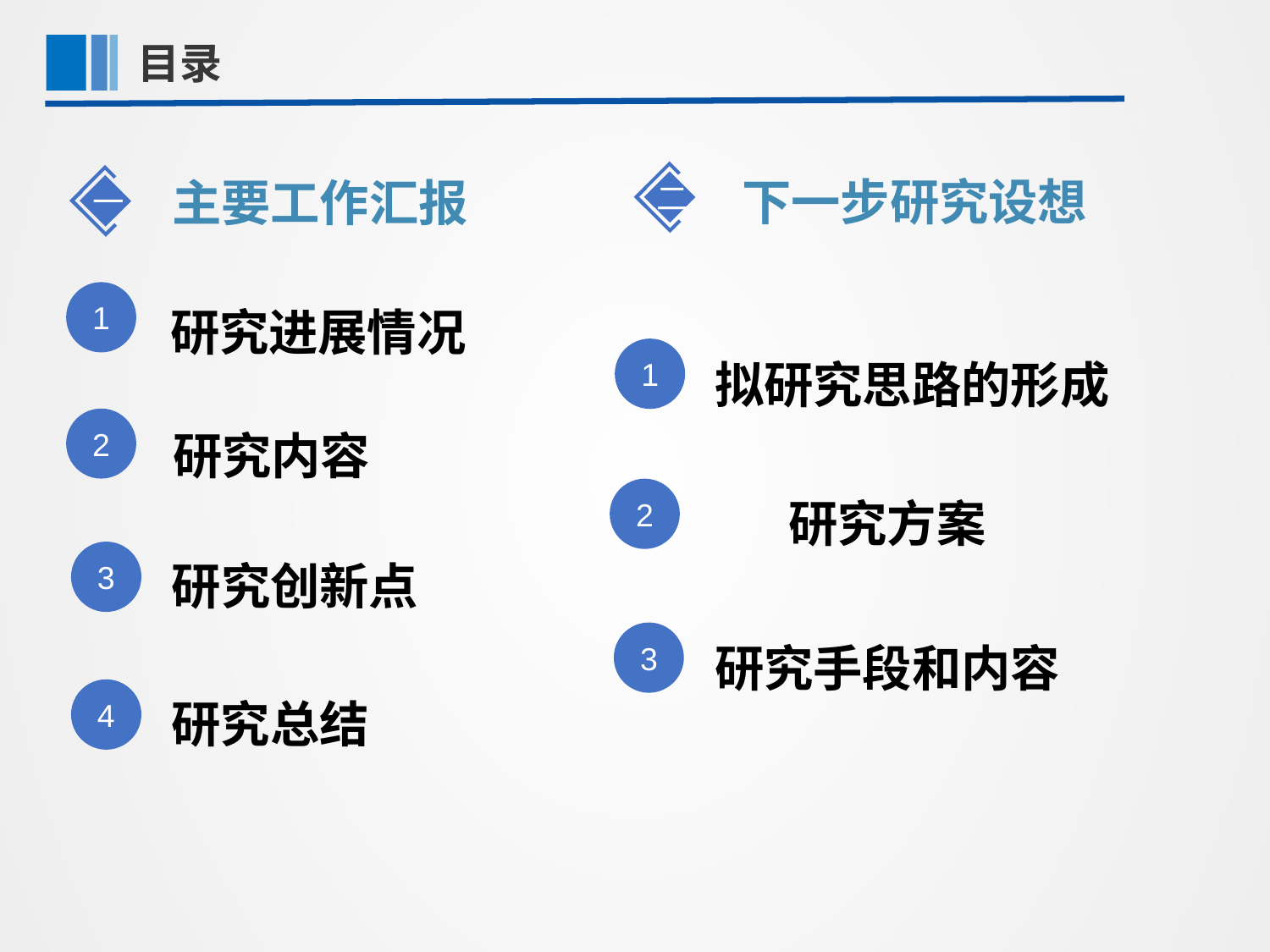

目录

第一部分
下一步研究设想
主要工作汇报

二

一
研究进展情况
1
拟研究思路的形成
1
研究内容
2
研究方案
2
研究创新点
3
研究手段和内容
3
研究总结
4